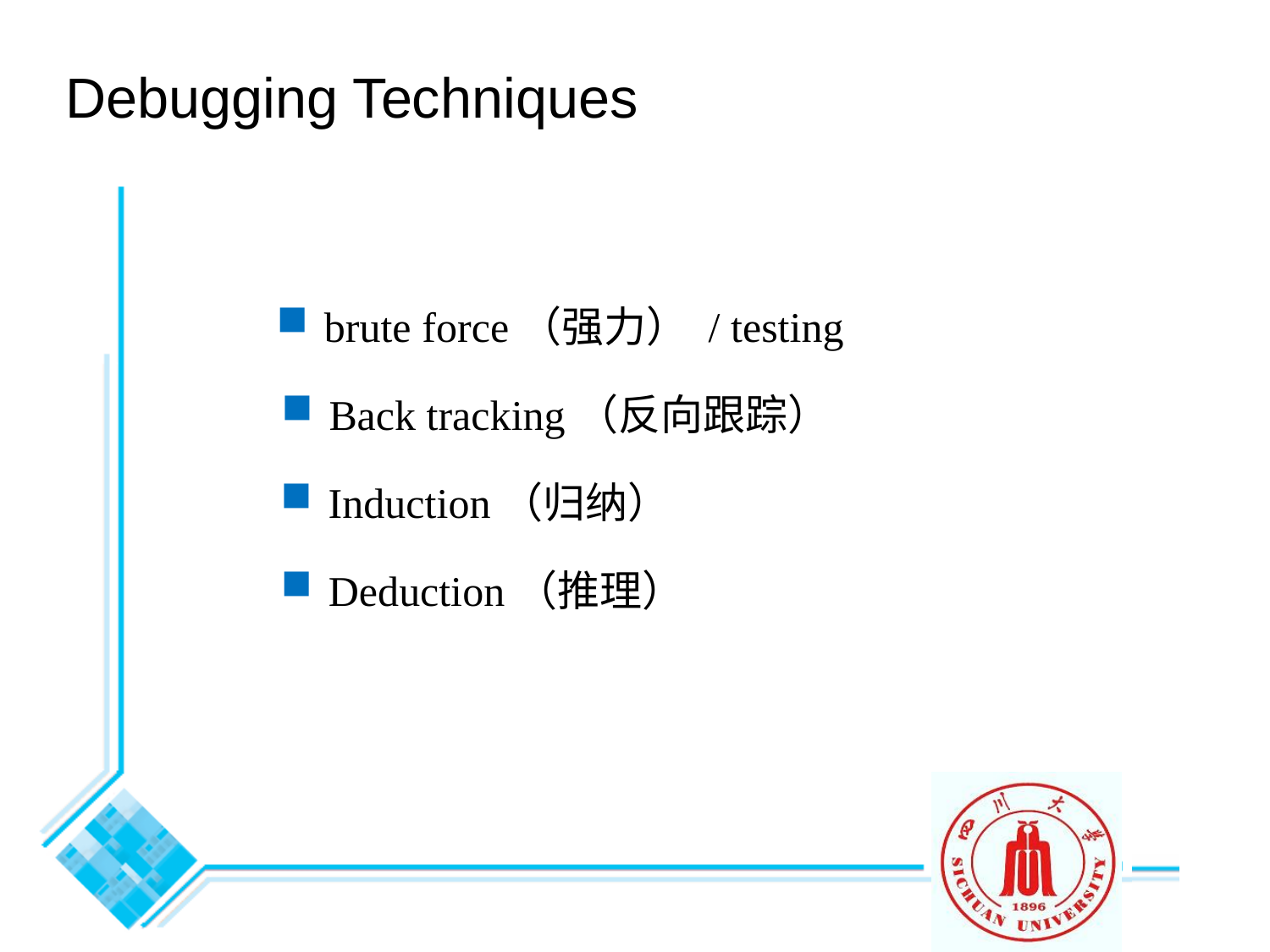

# Debugging Techniques
brute force（强力） / testing

Back tracking（反向跟踪）

Induction（归纳）

Deduction（推理）